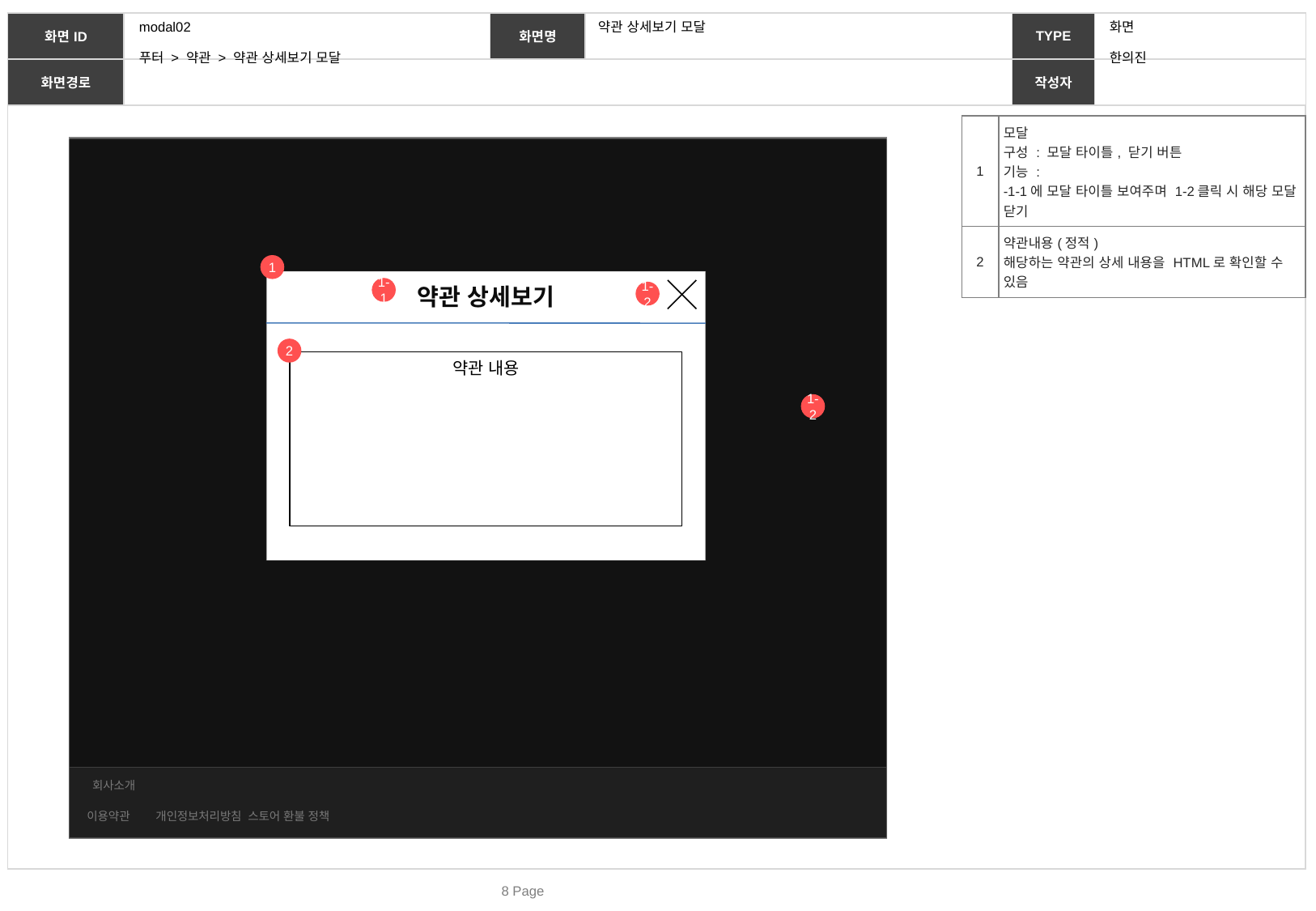

modal02
약관 상세보기 모달
화면
푸터 > 약관 > 약관 상세보기 모달
| 1 | 모달 구성 : 모달 타이틀, 닫기 버튼 기능 : -1-1에 모달 타이틀 보여주며 1-2클릭 시 해당 모달 닫기 |
| --- | --- |
| 2 | 약관내용(정적) 해당하는 약관의 상세 내용을 HTML로 확인할 수 있음 |

1

약관 상세보기
1-1
1-2
2
약관 내용

1-2

회사소개
이용약관        개인정보처리방침  스토어 환불 정책